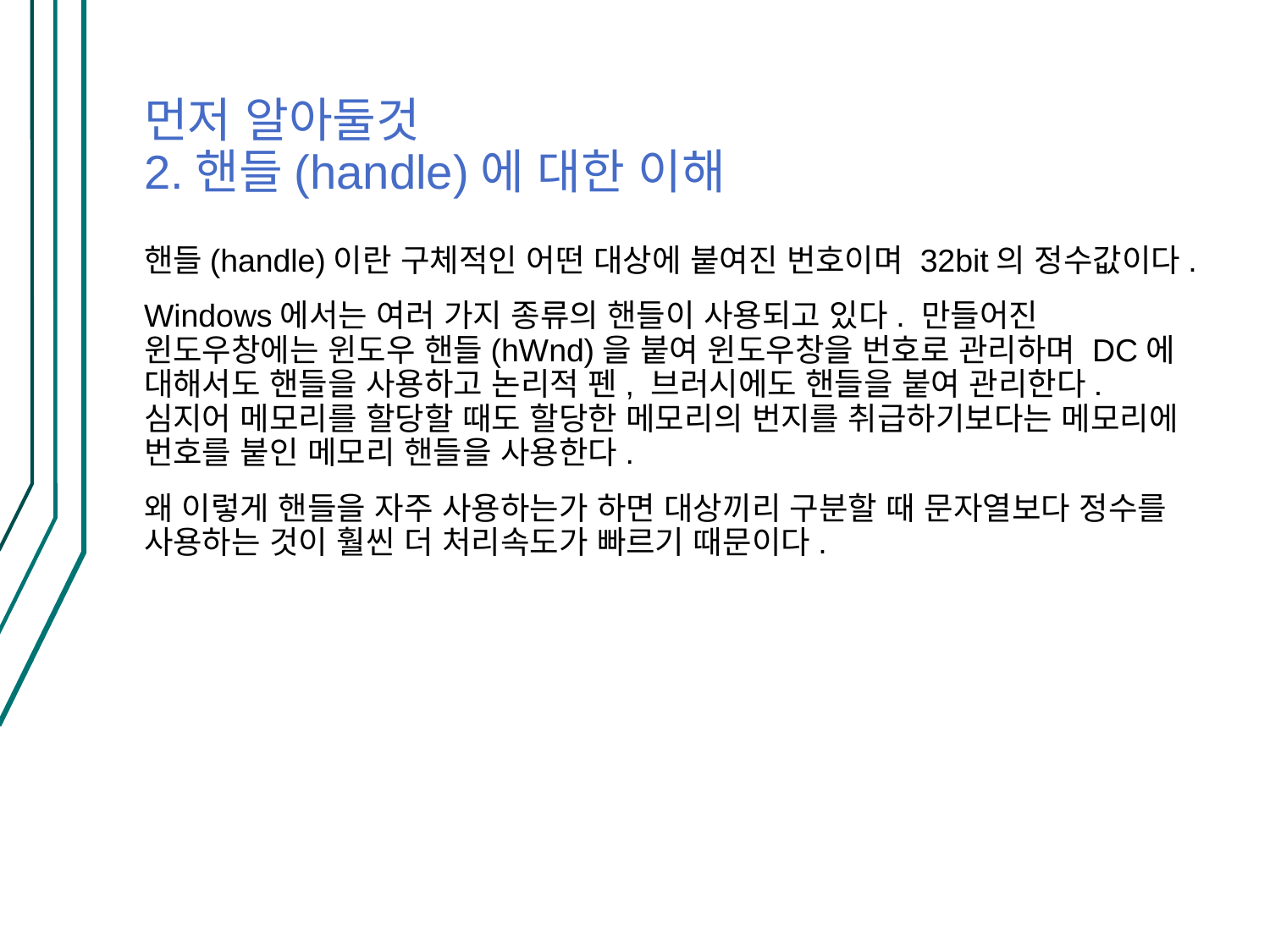

# 먼저 알아둘것 2.핸들(handle)에 대한 이해
핸들(handle)이란 구체적인 어떤 대상에 붙여진 번호이며 32bit의 정수값이다.
Windows에서는 여러 가지 종류의 핸들이 사용되고 있다. 만들어진 윈도우창에는 윈도우 핸들(hWnd)을 붙여 윈도우창을 번호로 관리하며 DC에 대해서도 핸들을 사용하고 논리적 펜, 브러시에도 핸들을 붙여 관리한다. 심지어 메모리를 할당할 때도 할당한 메모리의 번지를 취급하기보다는 메모리에 번호를 붙인 메모리 핸들을 사용한다.
왜 이렇게 핸들을 자주 사용하는가 하면 대상끼리 구분할 때 문자열보다 정수를 사용하는 것이 훨씬 더 처리속도가 빠르기 때문이다.